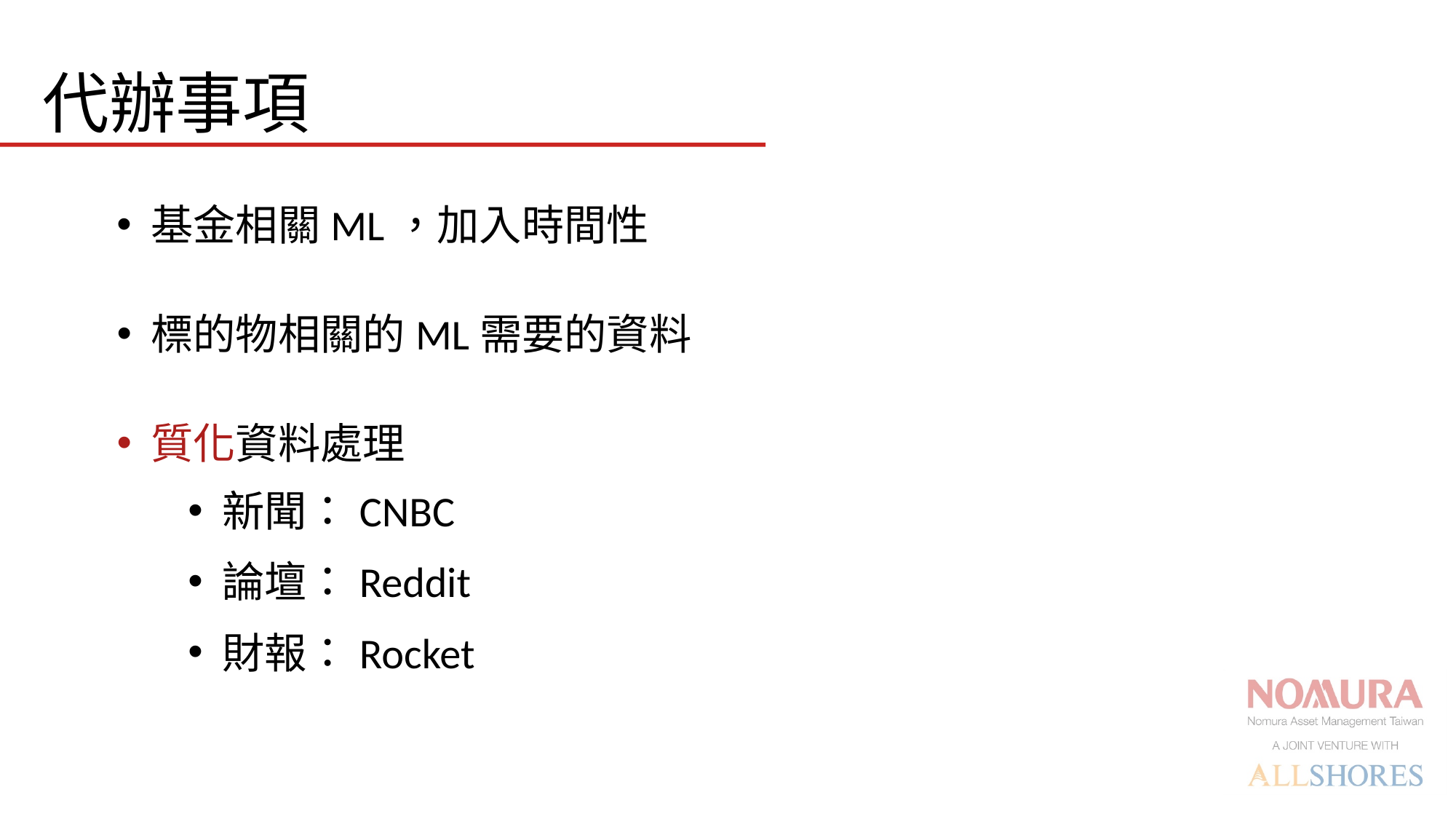

代辦事項

基金相關ML，加入時間性
標的物相關的ML需要的資料
質化資料處理
新聞：CNBC
論壇：Reddit
財報：Rocket